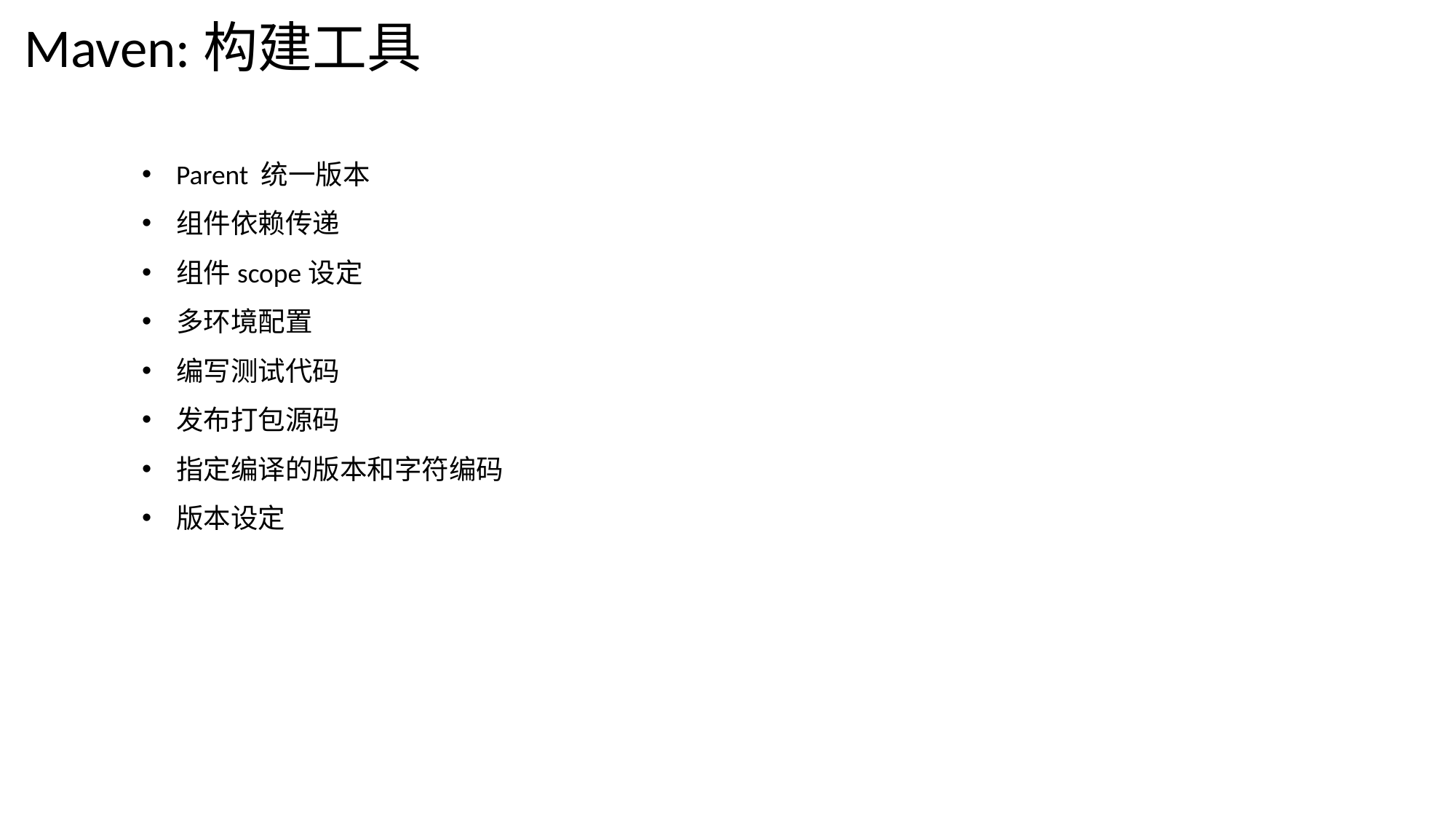

Maven:构建工具

Parent 统一版本
组件依赖传递
组件scope设定
多环境配置
编写测试代码
发布打包源码
指定编译的版本和字符编码
版本设定